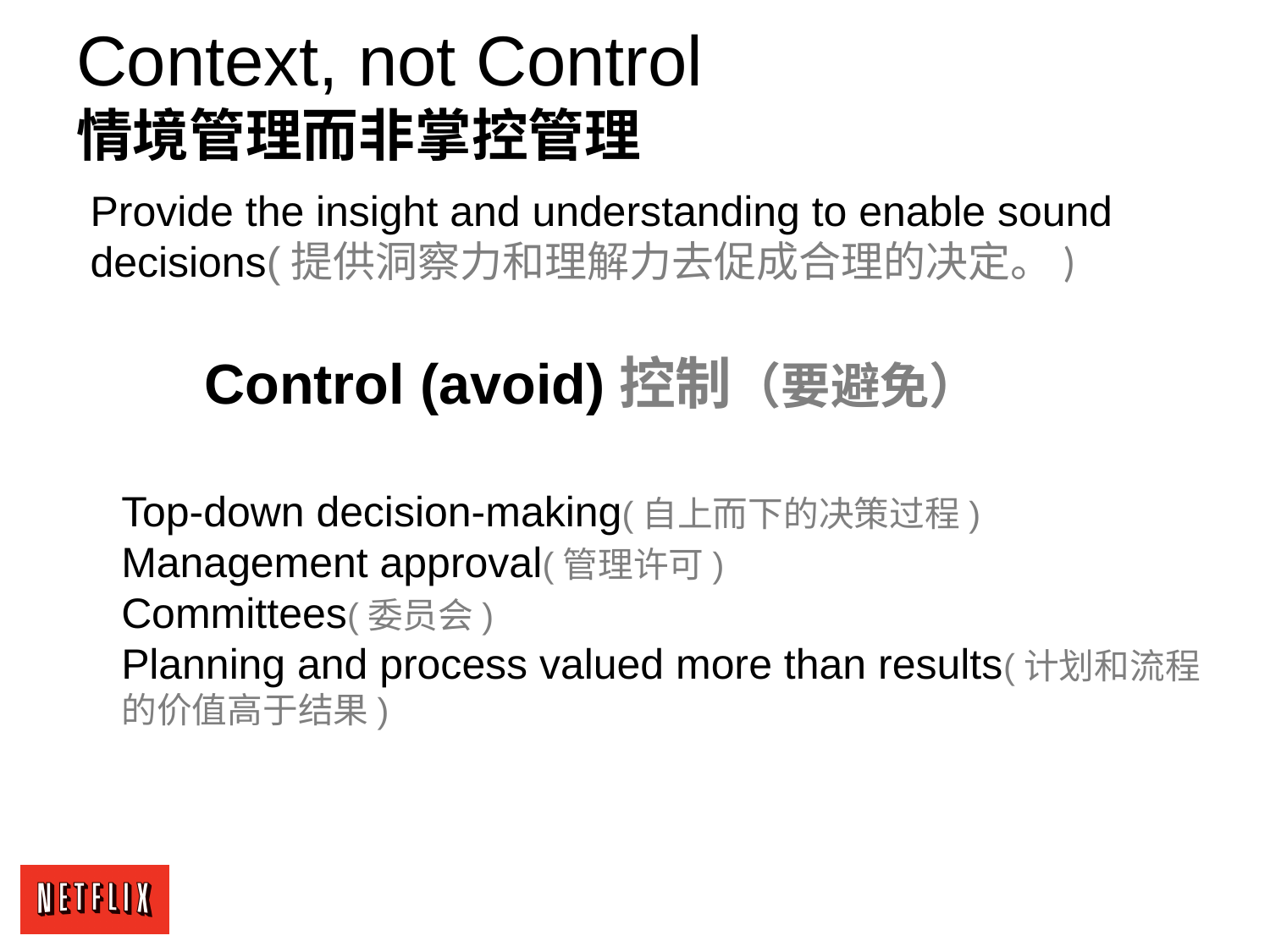

Context, not Control
情境管理而非掌控管理
Provide the insight and understanding to enable sound decisions(提供洞察力和理解力去促成合理的决定。)

Control (avoid)控制（要避免）
Top-down decision-making(自上而下的决策过程)
Management approval(管理许可)
Committees(委员会)
Planning and process valued more than results(计划和流程的价值高于结果)

85